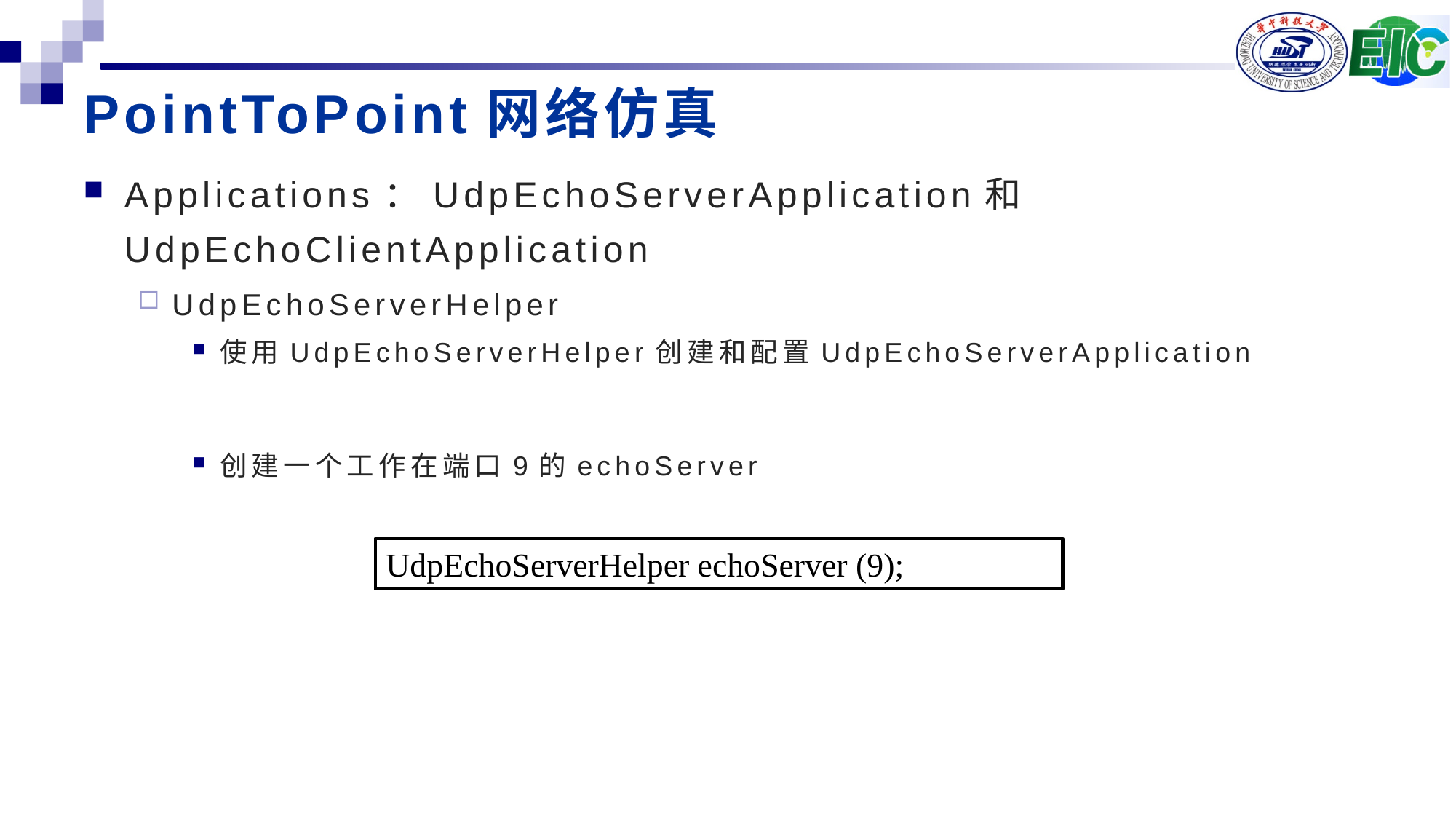

# PointToPoint网络仿真
Applications：UdpEchoServerApplication和UdpEchoClientApplication
UdpEchoServerHelper
使用UdpEchoServerHelper创建和配置UdpEchoServerApplication

创建一个工作在端口9的echoServer
UdpEchoServerHelper echoServer (9);